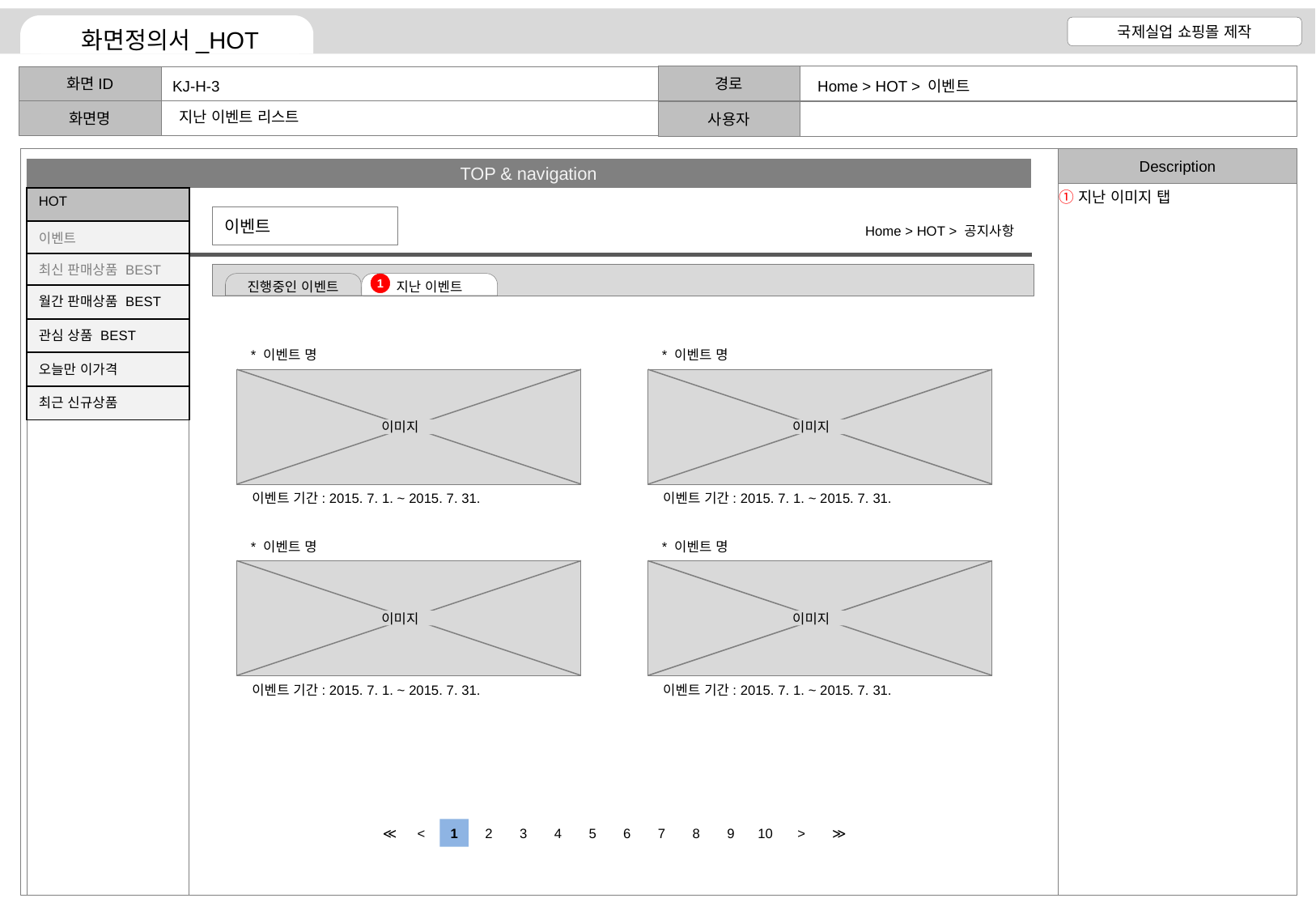

KJ-H-3
Home > HOT > 이벤트
지난 이벤트 리스트
지난 이미지 탭
이벤트
Home > HOT > 공지사항

진행중인 이벤트
지난 이벤트
1

* 이벤트 명
* 이벤트 명

이미지

이미지
이벤트 기간: 2015. 7. 1. ~ 2015. 7. 31.
이벤트 기간: 2015. 7. 1. ~ 2015. 7. 31.
* 이벤트 명
* 이벤트 명

이미지

이미지
이벤트 기간: 2015. 7. 1. ~ 2015. 7. 31.
이벤트 기간: 2015. 7. 1. ~ 2015. 7. 31.
≪
<
1
2
3
4
5
6
7
8
9
10
>
≫